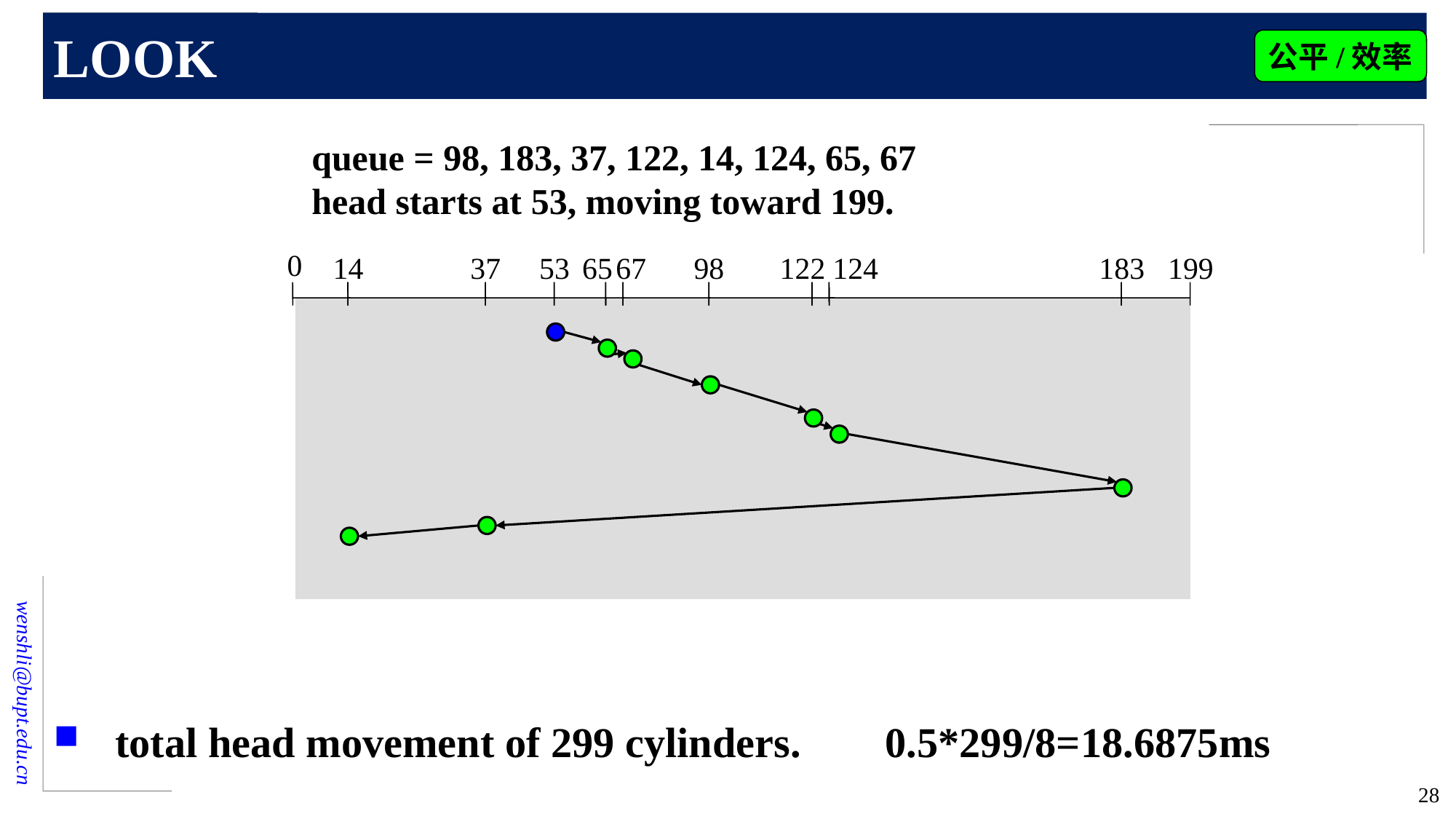

# LOOK
公平/效率
queue = 98, 183, 37, 122, 14, 124, 65, 67
head starts at 53, moving toward 199.
0
14
37
53
65
67
98
122
124
183
199

total head movement of 299 cylinders.        0.5*299/8=18.6875ms
28